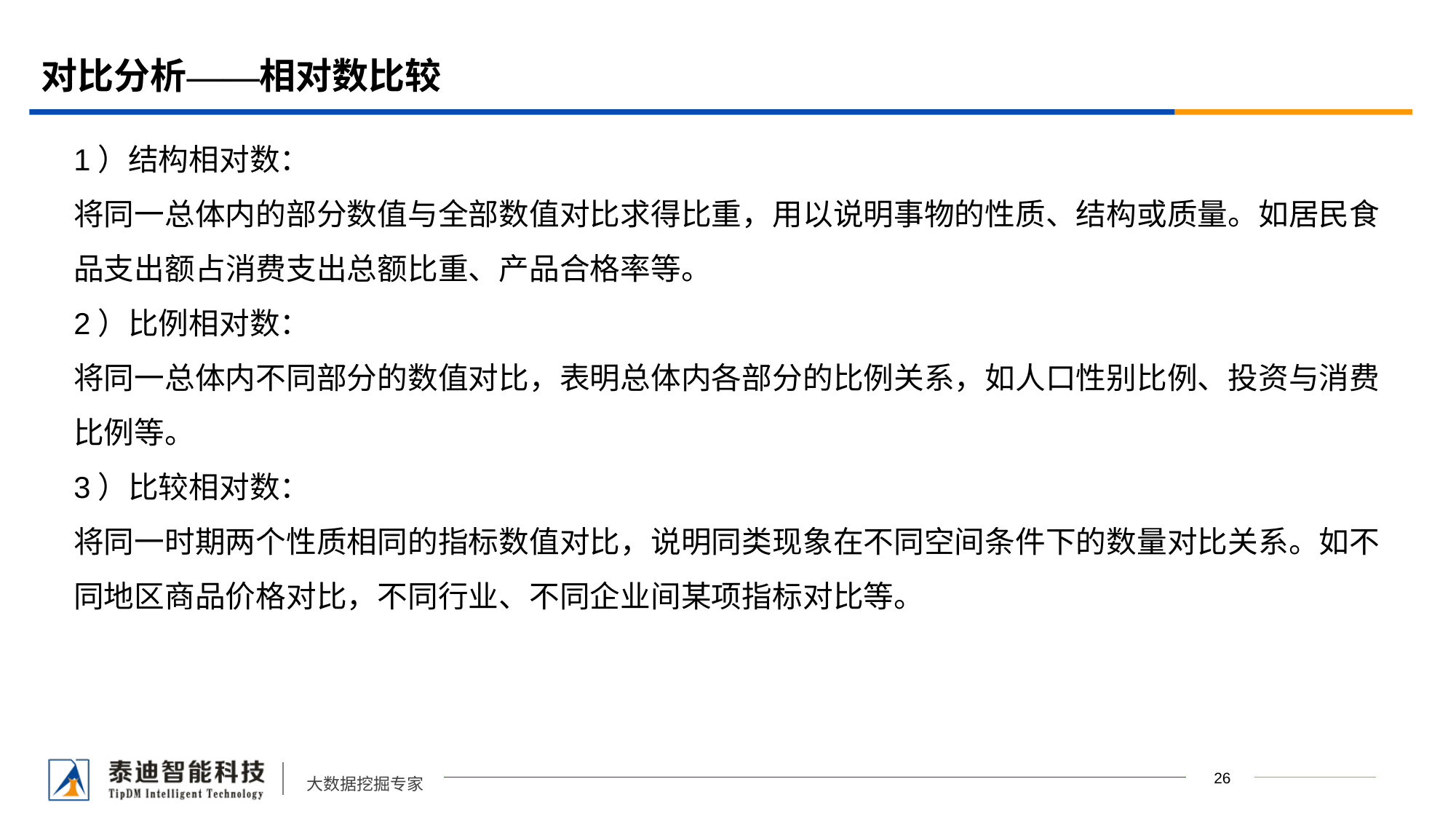

# 对比分析——相对数比较
1）结构相对数：
将同一总体内的部分数值与全部数值对比求得比重，用以说明事物的性质、结构或质量。如居民食品支出额占消费支出总额比重、产品合格率等。
2）比例相对数：
将同一总体内不同部分的数值对比，表明总体内各部分的比例关系，如人口性别比例、投资与消费比例等。
3）比较相对数：
将同一时期两个性质相同的指标数值对比，说明同类现象在不同空间条件下的数量对比关系。如不同地区商品价格对比，不同行业、不同企业间某项指标对比等。